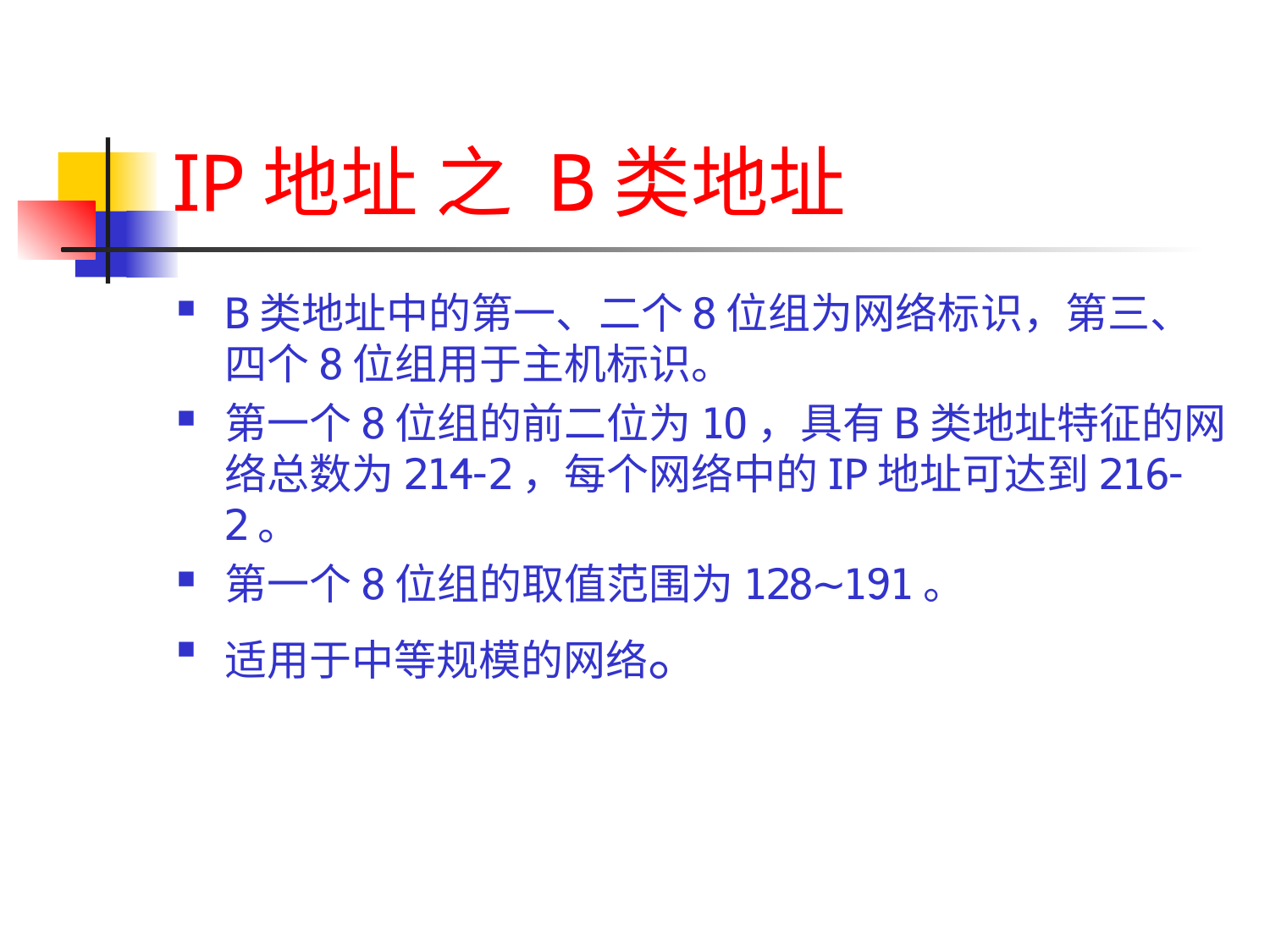

# IP地址 之 B类地址
B类地址中的第一、二个8位组为网络标识，第三、四个8位组用于主机标识。
第一个8位组的前二位为10，具有B类地址特征的网络总数为214-2，每个网络中的IP地址可达到216-2。
第一个8位组的取值范围为128~191。
适用于中等规模的网络。